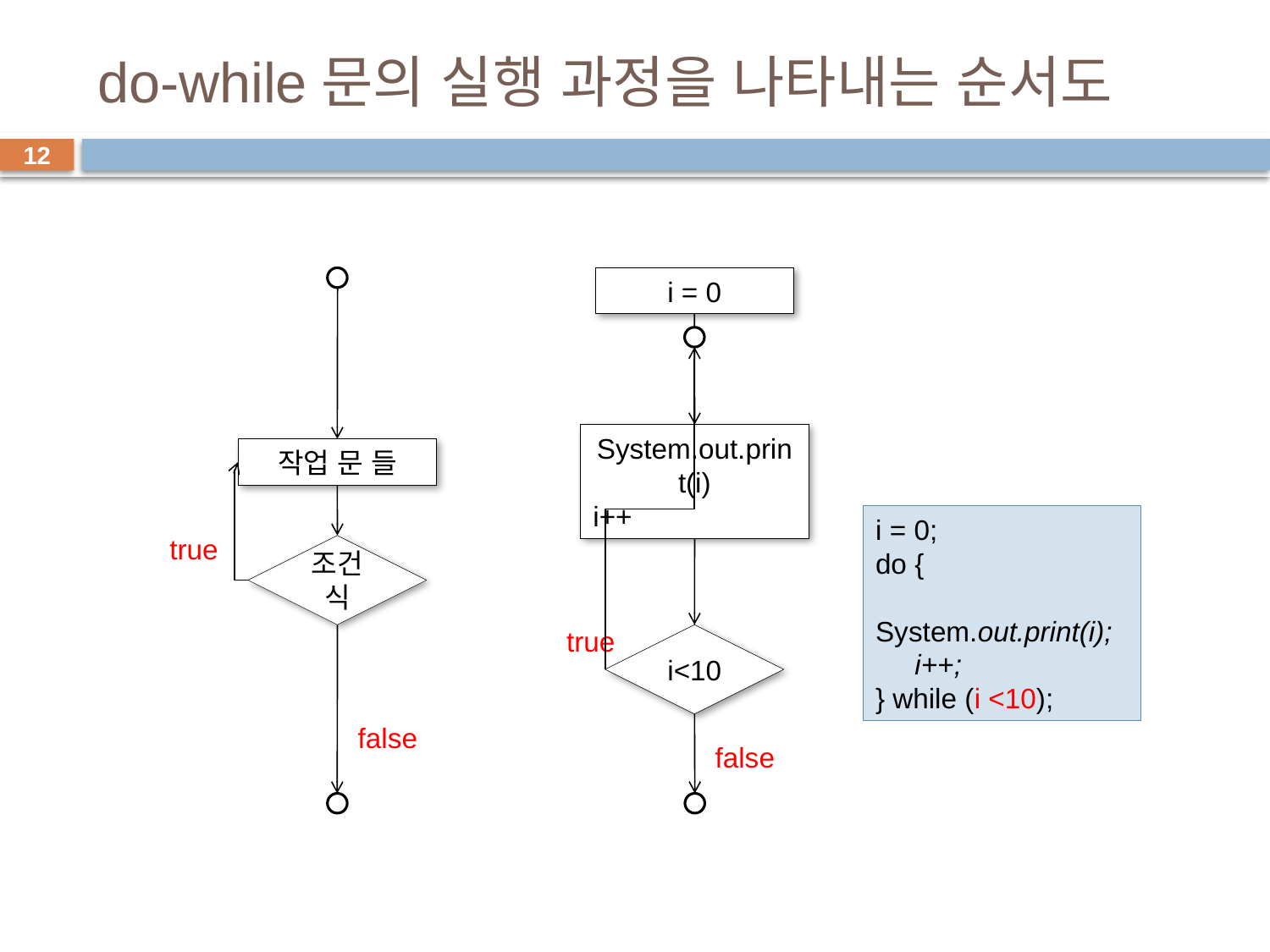

# do-while문의 실행 과정을 나타내는 순서도
12

작업 문 들
true
조건식
false

i = 0

System.out.print(i)
i++
i = 0;
do {
     System.out.print(i);
     i++;
} while (i <10);
true
i<10
false